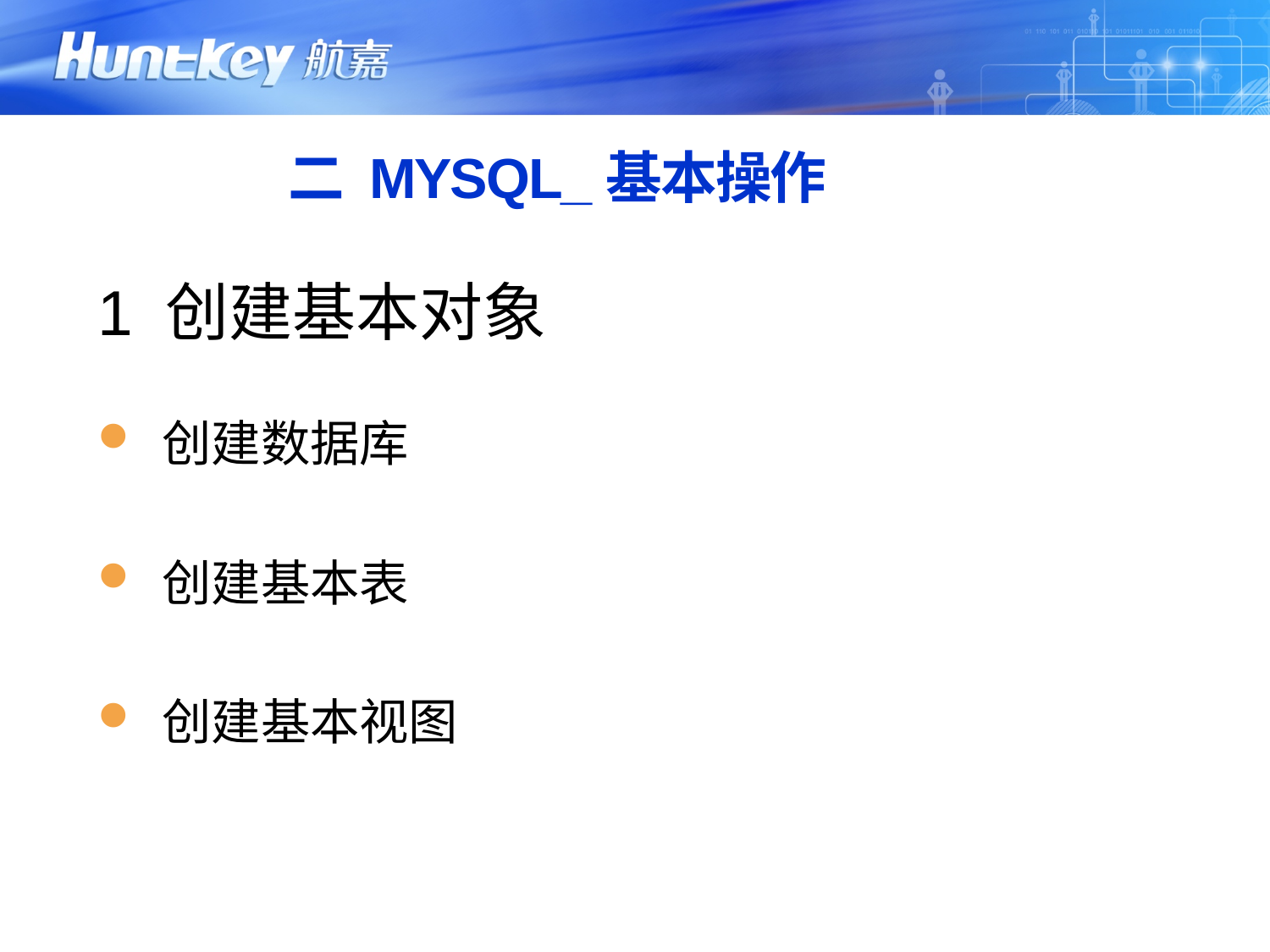

# 二 MYSQL_基本操作
1 创建基本对象

 创建数据库

 创建基本表

 创建基本视图